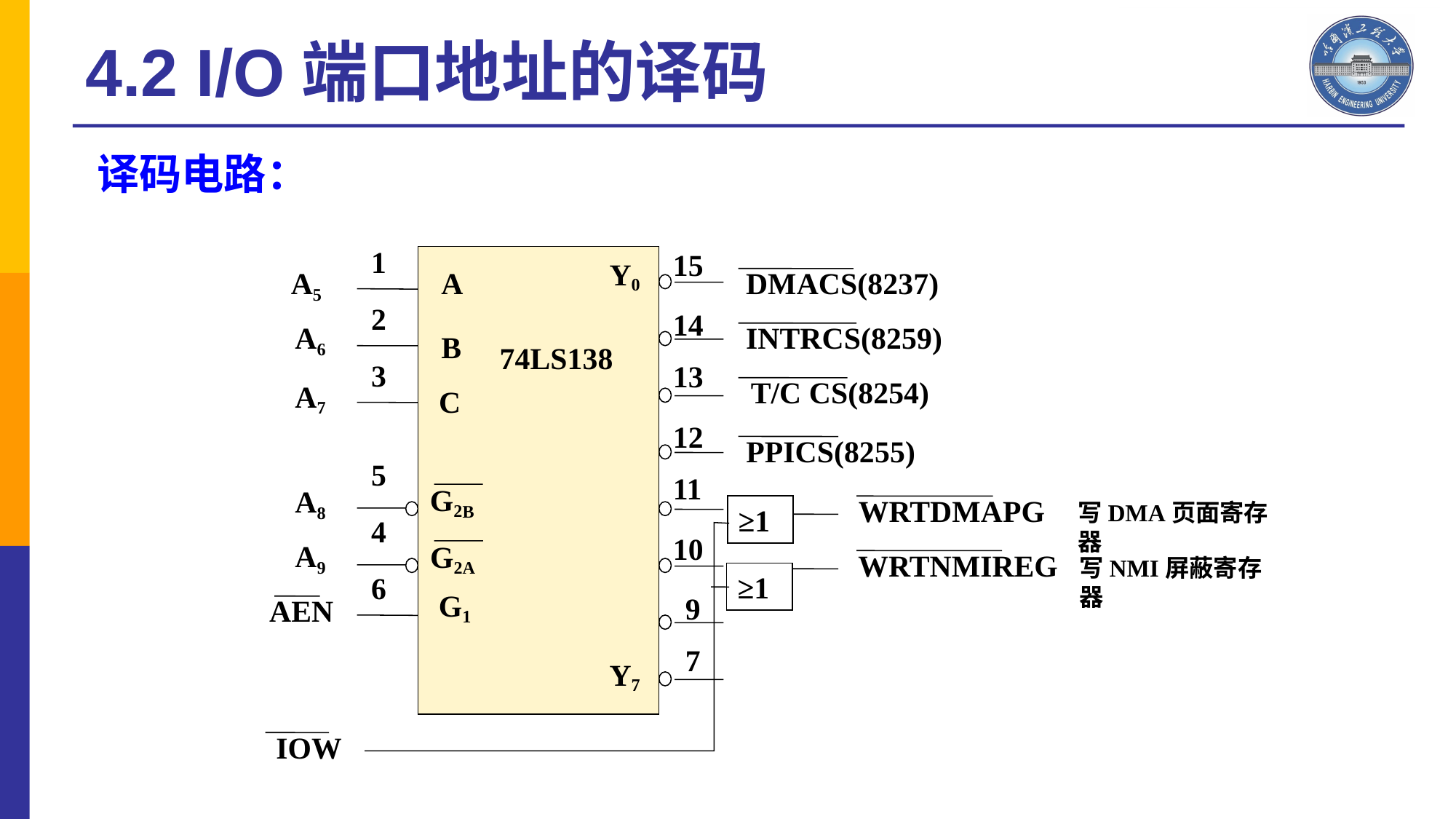

4.2 I/O端口地址的译码
译码电路：
1
15

Y0
A5
A
DMACS(8237)

2
14
A6
INTRCS(8259)
B

74LS138

3
13
T/C CS(8254)
A7
C

12
PPICS(8255)

5
11
G2B

A8
WRTDMAPG
≥1

4

10
A9
G2A

WRTNMIREG

≥1
6

G1
9
AEN

7
Y7

IOW

写DMA页面寄存器
写NMI屏蔽寄存器